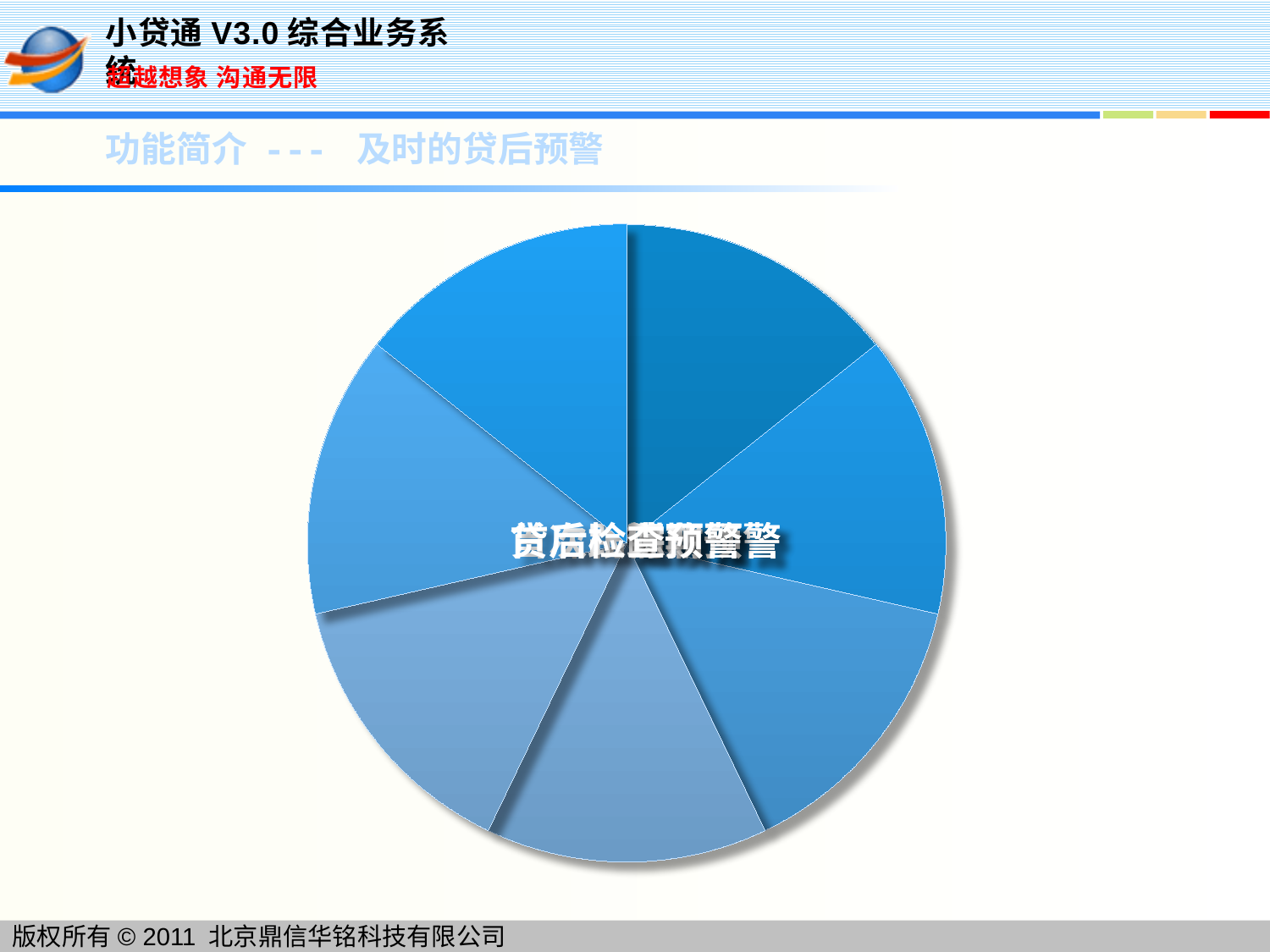

功能简介 --- 及时的贷后预警
贷款到期预警
贷款逾期催收预警
还款到期预警
还款逾期催收预警
抵质押物到期预警
首次跟踪预警
贷后检查预警